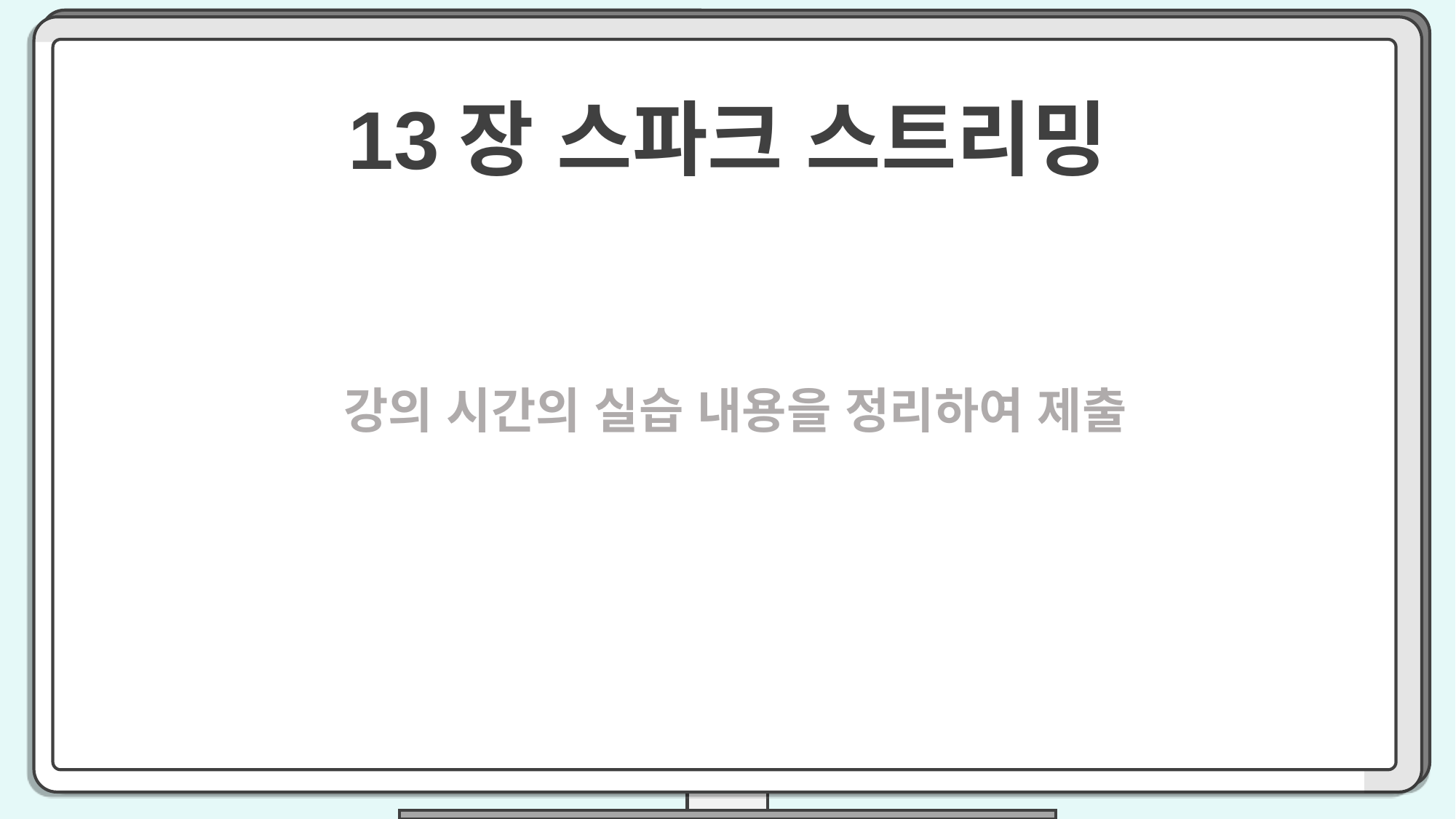

13장 스파크 스트리밍
강의 시간의 실습 내용을 정리하여 제출